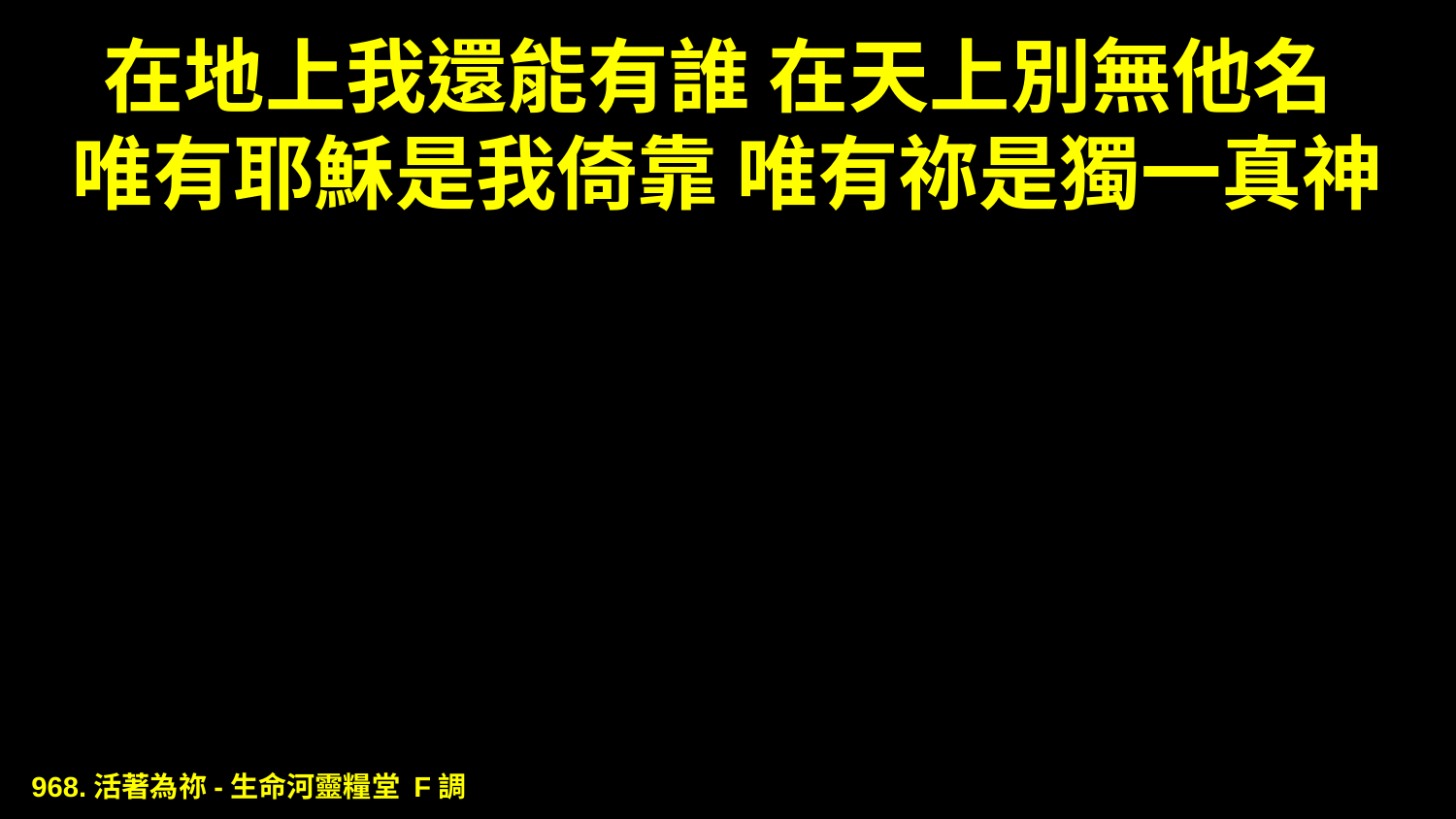

# 在地上我還能有誰 在天上別無他名 唯有耶穌是我倚靠 唯有祢是獨一真神
968.活著為祢-生命河靈糧堂 F調